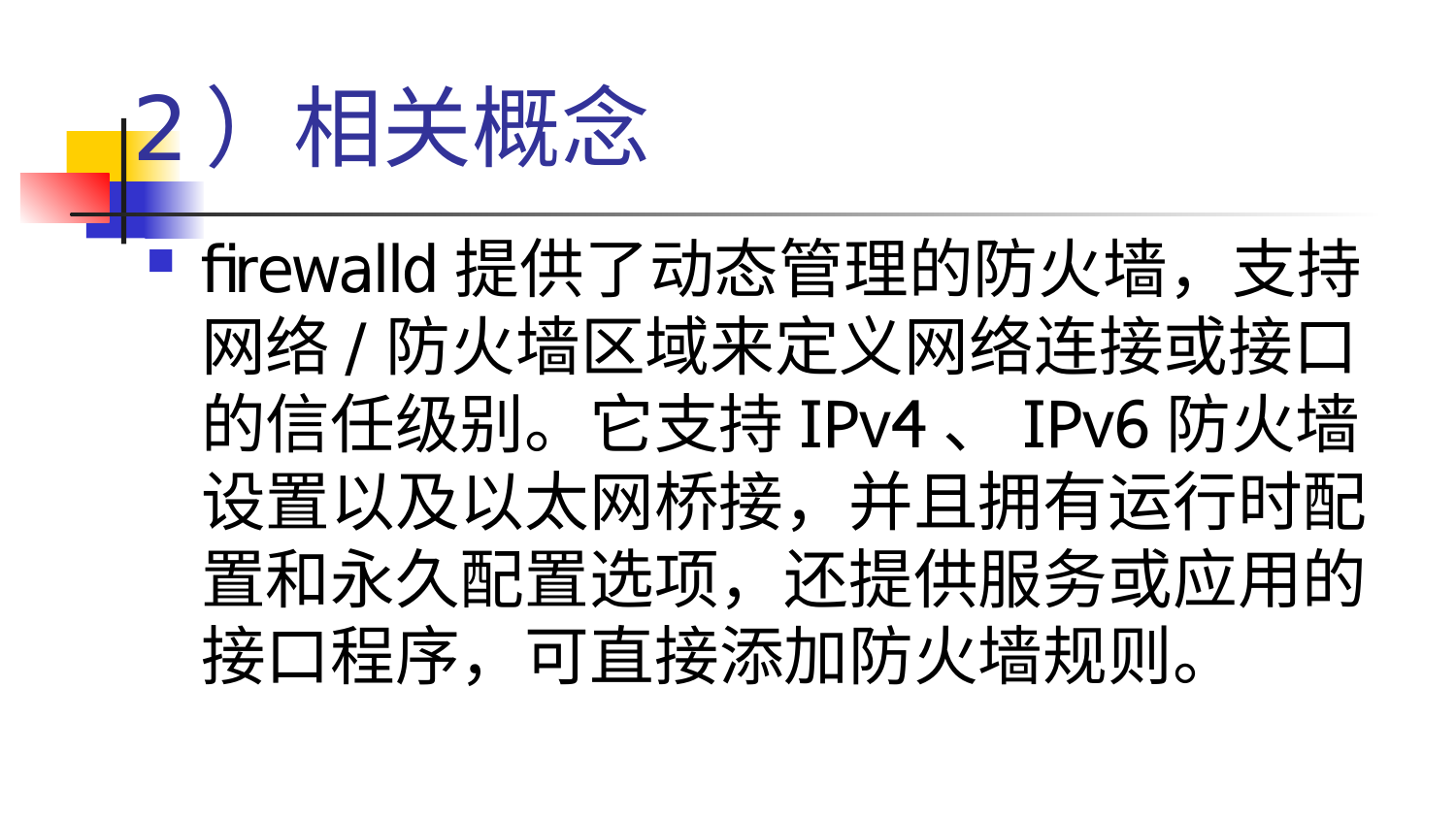

# 2）相关概念
firewalld提供了动态管理的防火墙，支持网络/防火墙区域来定义网络连接或接口的信任级别。它支持IPv4、IPv6防火墙设置以及以太网桥接，并且拥有运行时配置和永久配置选项，还提供服务或应用的接口程序，可直接添加防火墙规则。